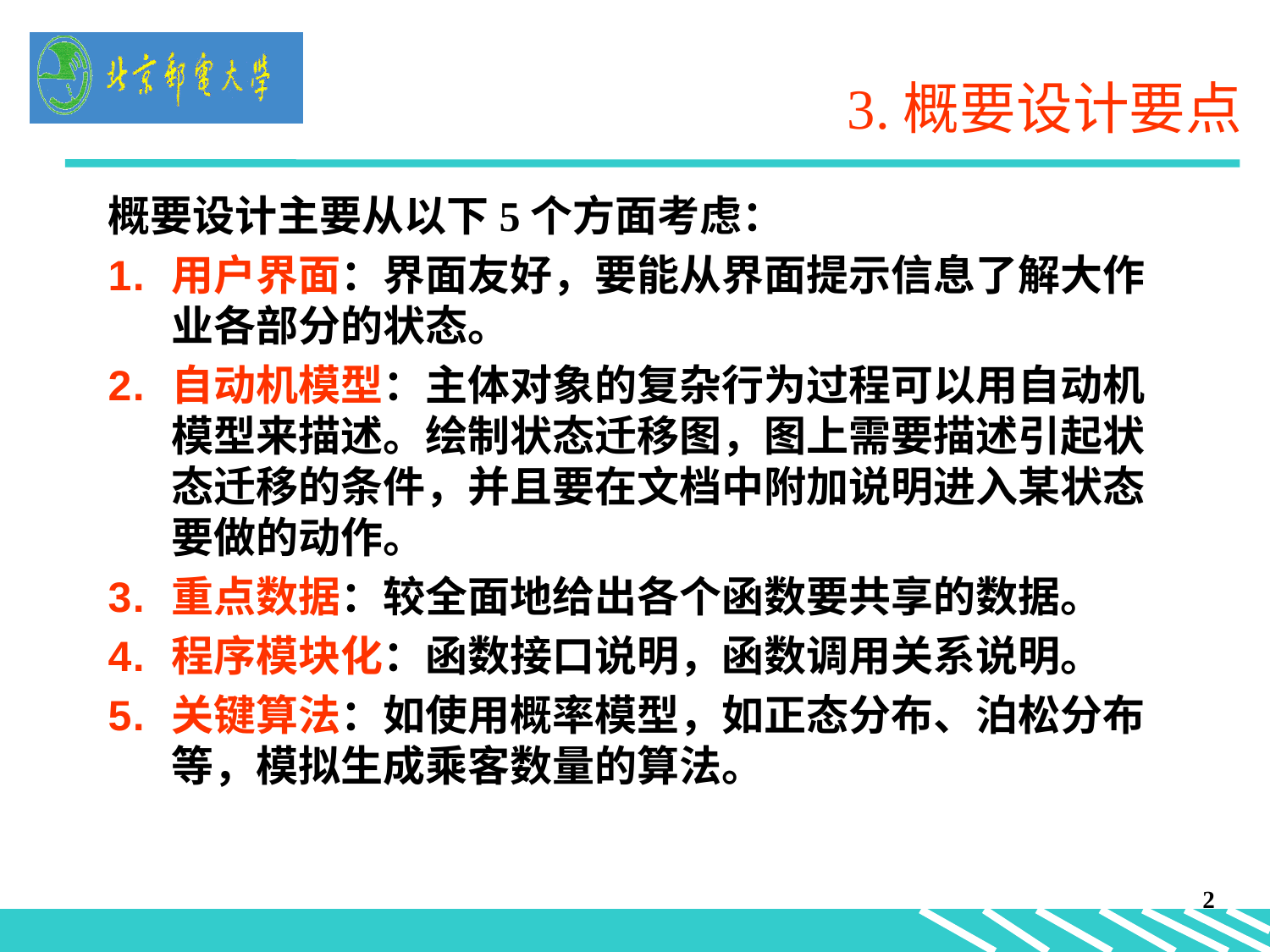

3.概要设计要点
概要设计主要从以下5个方面考虑：
用户界面：界面友好，要能从界面提示信息了解大作业各部分的状态。
自动机模型：主体对象的复杂行为过程可以用自动机模型来描述。绘制状态迁移图，图上需要描述引起状态迁移的条件，并且要在文档中附加说明进入某状态要做的动作。
重点数据：较全面地给出各个函数要共享的数据。
程序模块化：函数接口说明，函数调用关系说明。
关键算法：如使用概率模型，如正态分布、泊松分布等，模拟生成乘客数量的算法。
2